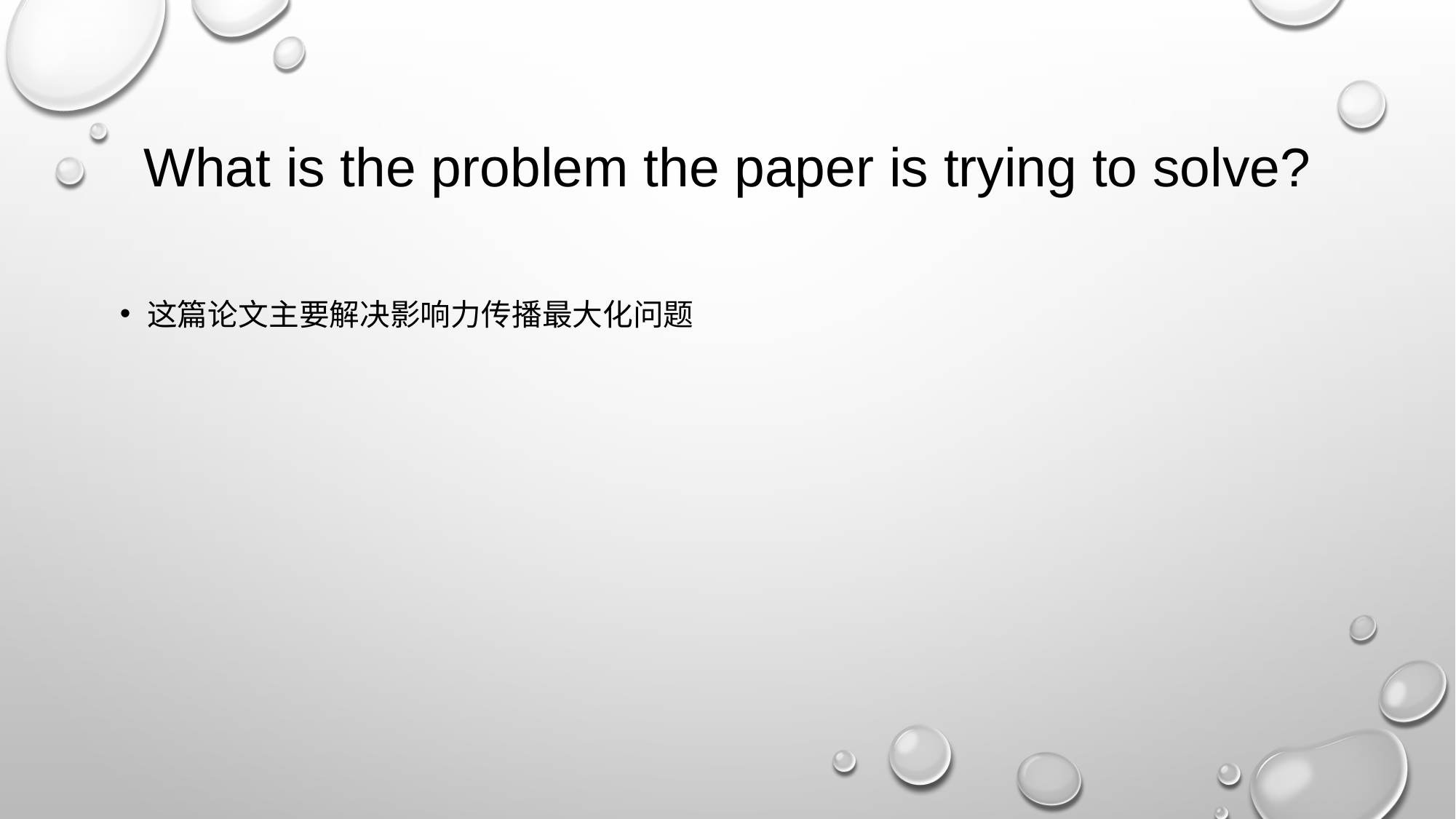

# What is the problem the paper is trying to solve?
这篇论文主要解决影响力传播最大化问题